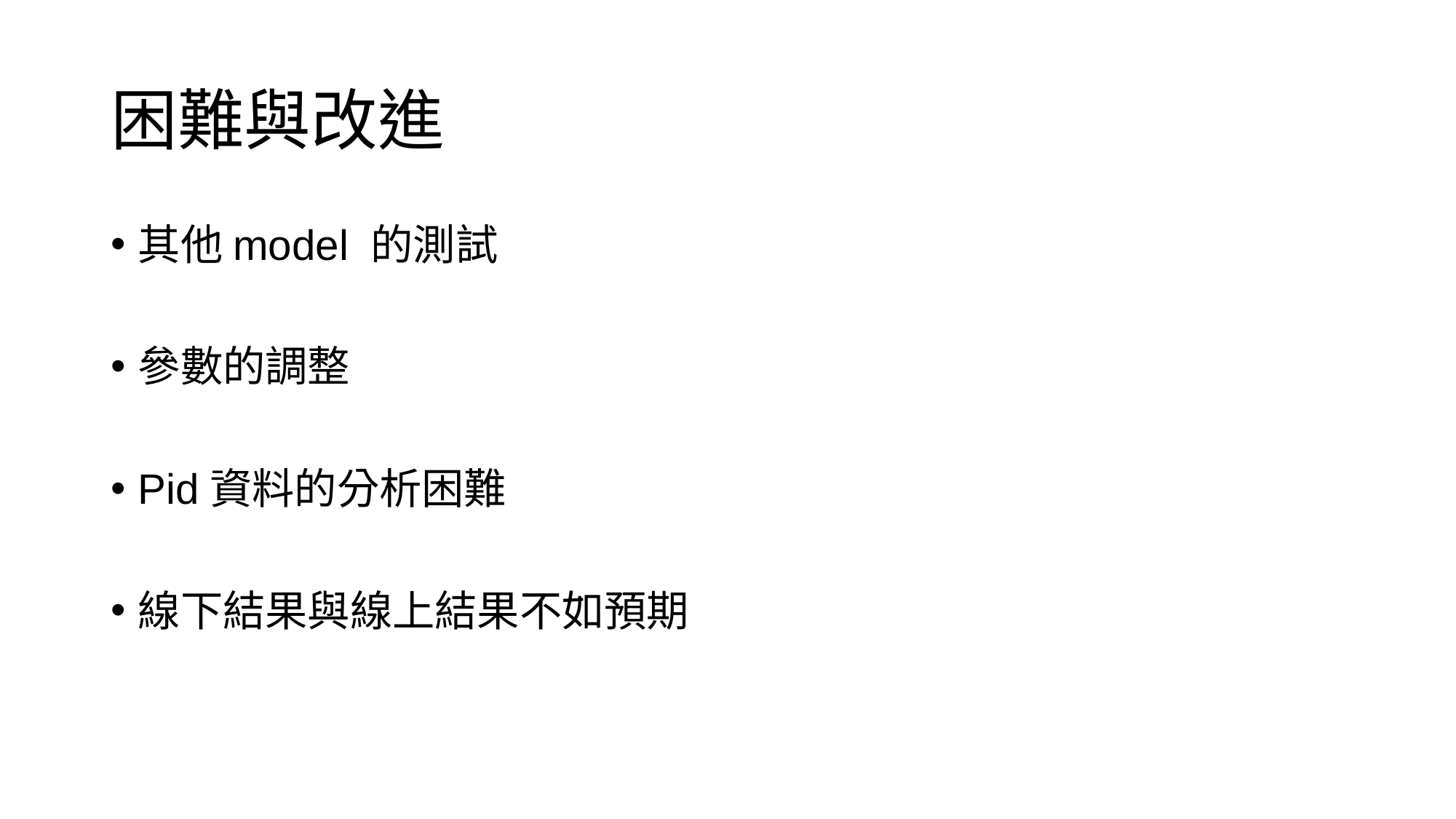

# 困難與改進
其他model 的測試

參數的調整

Pid資料的分析困難

線下結果與線上結果不如預期